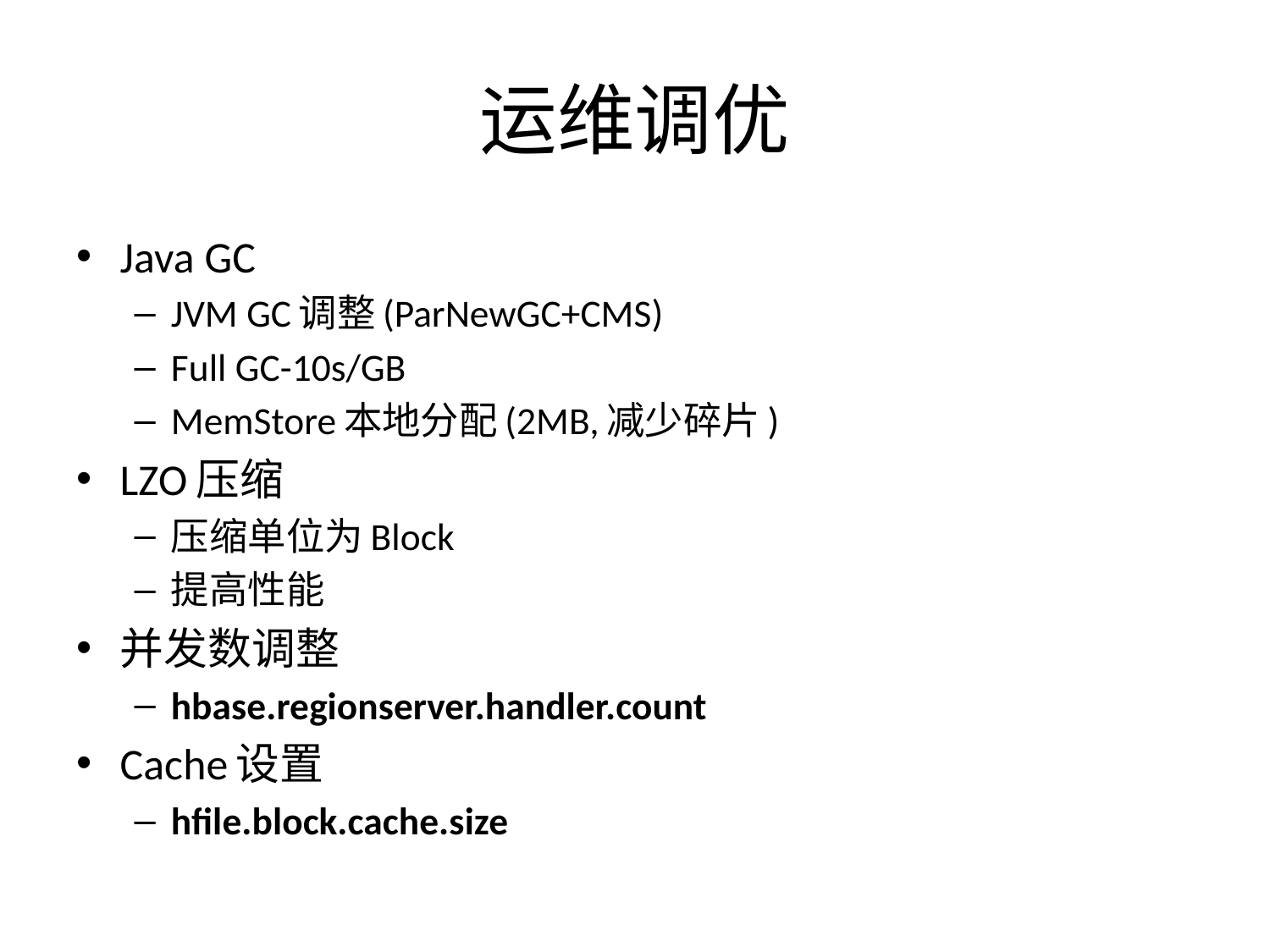

# 运维调优
Java GC
JVM GC调整(ParNewGC+CMS)
Full GC-10s/GB
MemStore本地分配(2MB,减少碎片)
LZO压缩
压缩单位为Block
提高性能
并发数调整
hbase.regionserver.handler.count
Cache设置
hfile.block.cache.size